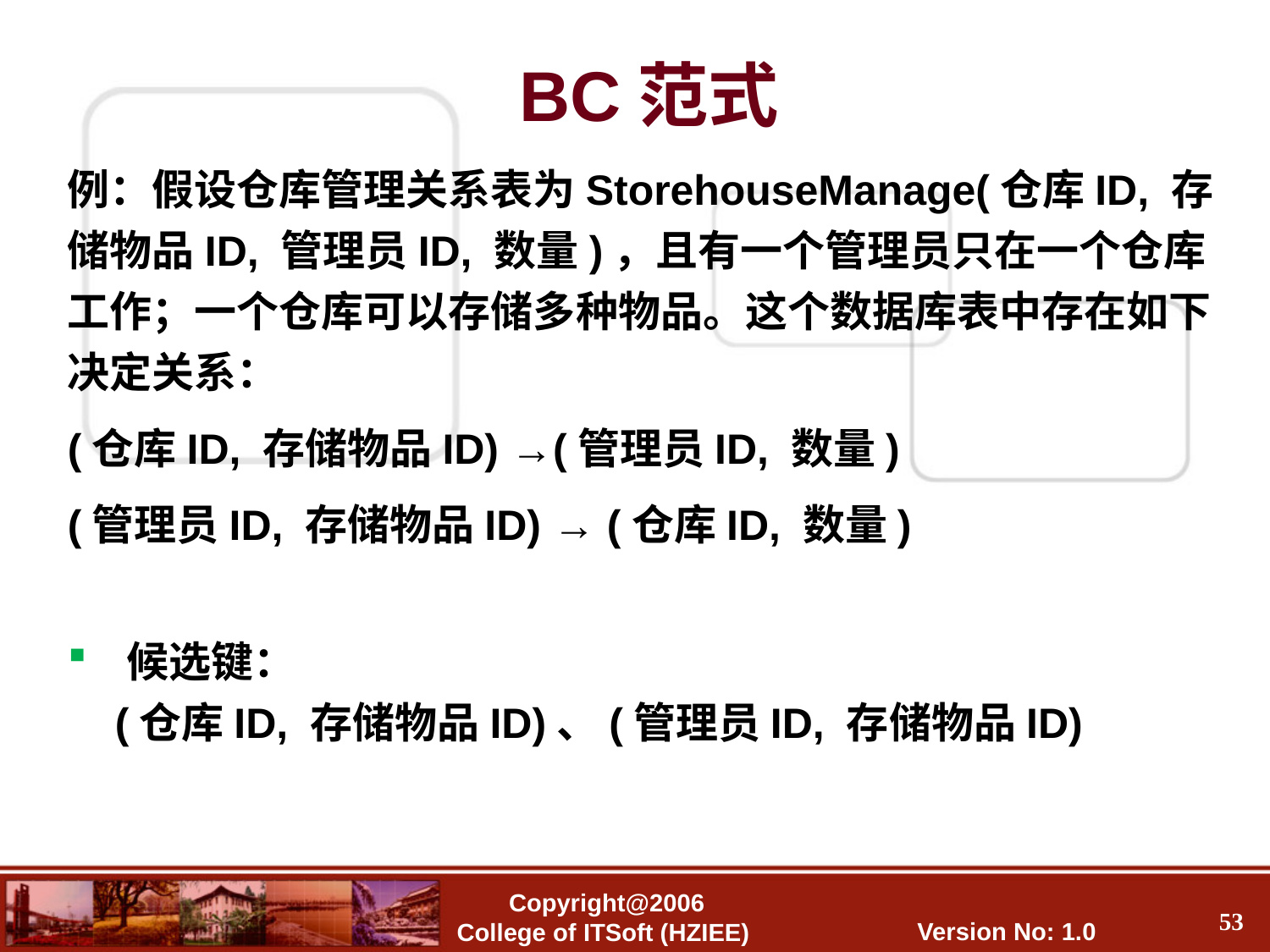

BC范式
例：假设仓库管理关系表为StorehouseManage(仓库ID, 存储物品ID, 管理员ID, 数量)，且有一个管理员只在一个仓库工作；一个仓库可以存储多种物品。这个数据库表中存在如下决定关系：
(仓库ID, 存储物品ID) →(管理员ID, 数量)
(管理员ID, 存储物品ID) → (仓库ID, 数量)

  候选键：
    (仓库ID, 存储物品ID)、(管理员ID, 存储物品ID)